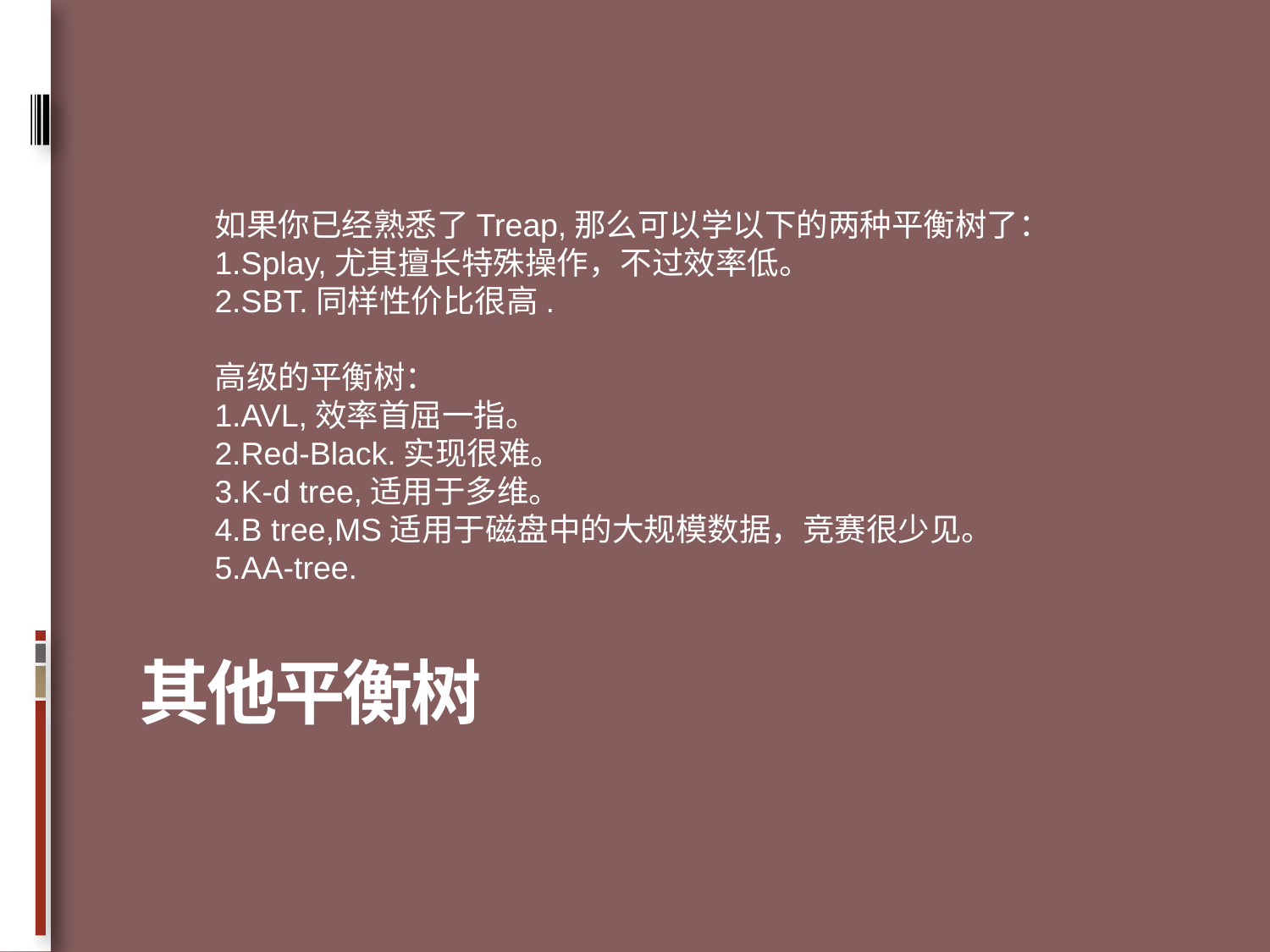

如果你已经熟悉了Treap,那么可以学以下的两种平衡树了：
1.Splay,尤其擅长特殊操作，不过效率低。
2.SBT.同样性价比很高.

高级的平衡树：
1.AVL,效率首屈一指。
2.Red-Black.实现很难。
3.K-d tree,适用于多维。
4.B tree,MS适用于磁盘中的大规模数据，竞赛很少见。
5.AA-tree.

# 其他平衡树